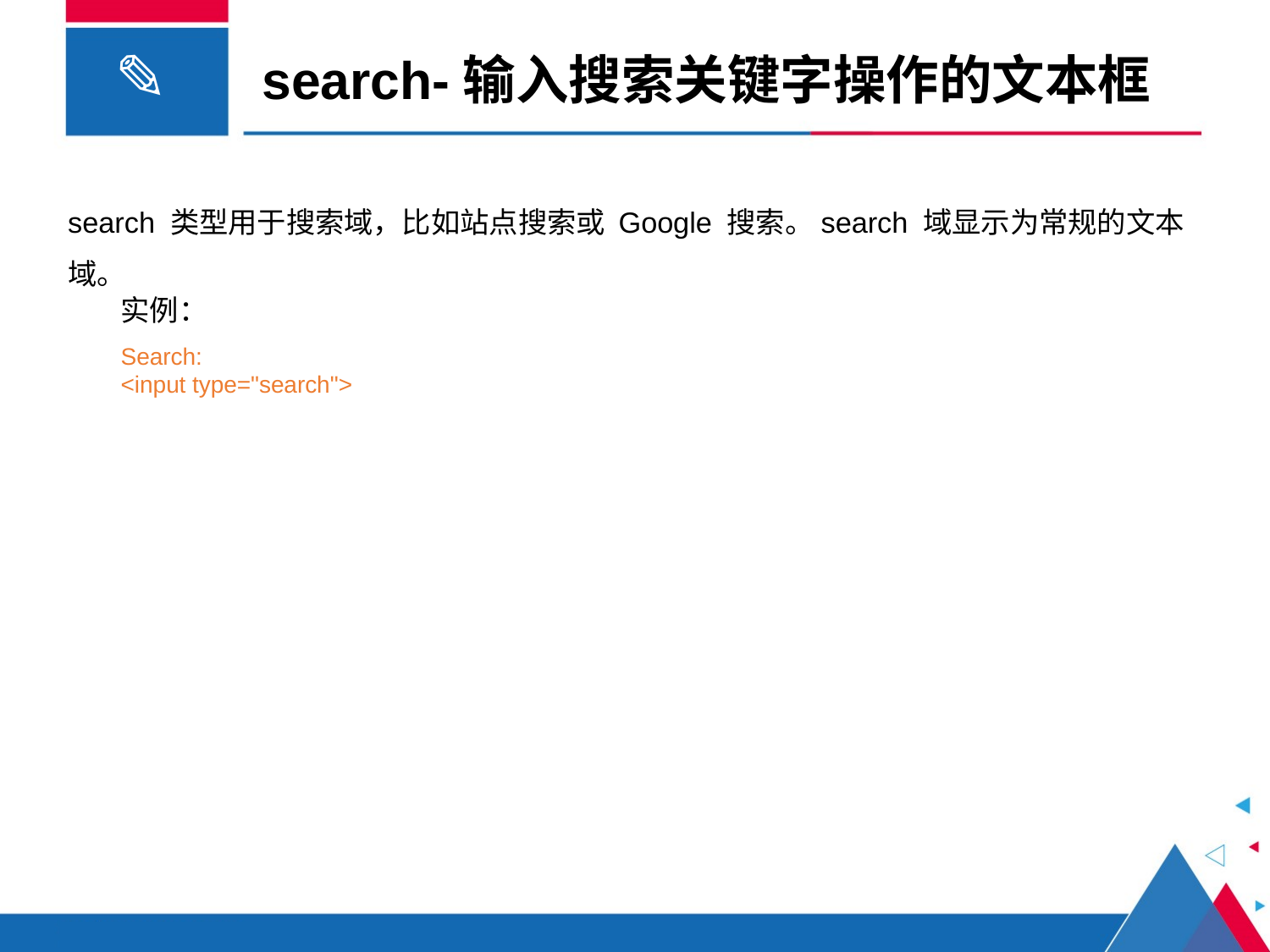

# search-输入搜索关键字操作的文本框
search 类型用于搜索域，比如站点搜索或 Google 搜索。search 域显示为常规的文本域。
实例：
Search:
<input type="search">